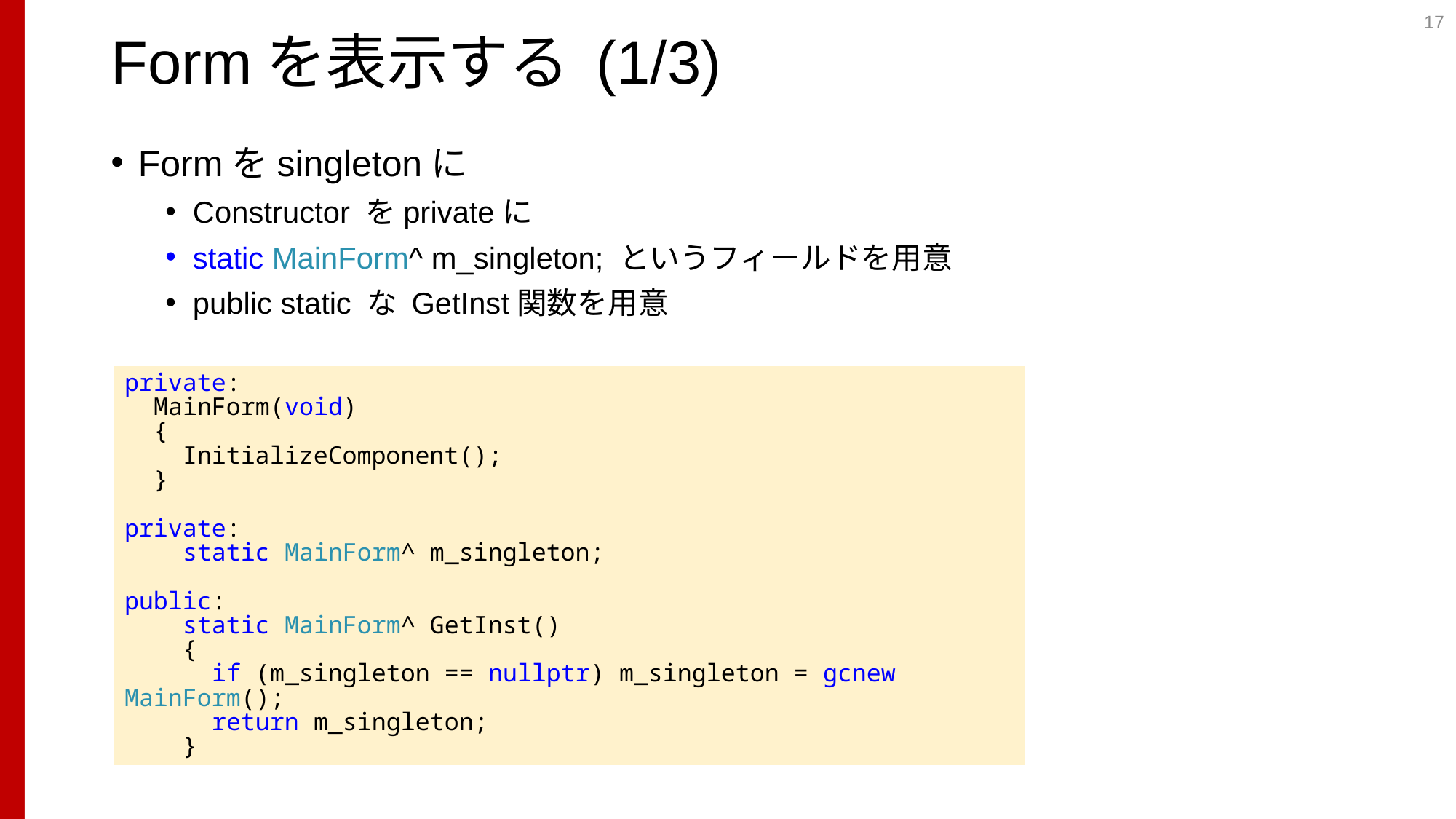

17
# Formを表示する (1/3)
Formをsingletonに
Constructor をprivateに
static MainForm^ m_singleton; というフィールドを用意
public static な GetInst関数を用意
private:
  MainForm(void)
  {
    InitializeComponent();
  }

private:
    static MainForm^ m_singleton;

public:
    static MainForm^ GetInst()
    {
      if (m_singleton == nullptr) m_singleton = gcnew MainForm();
      return m_singleton;
    }